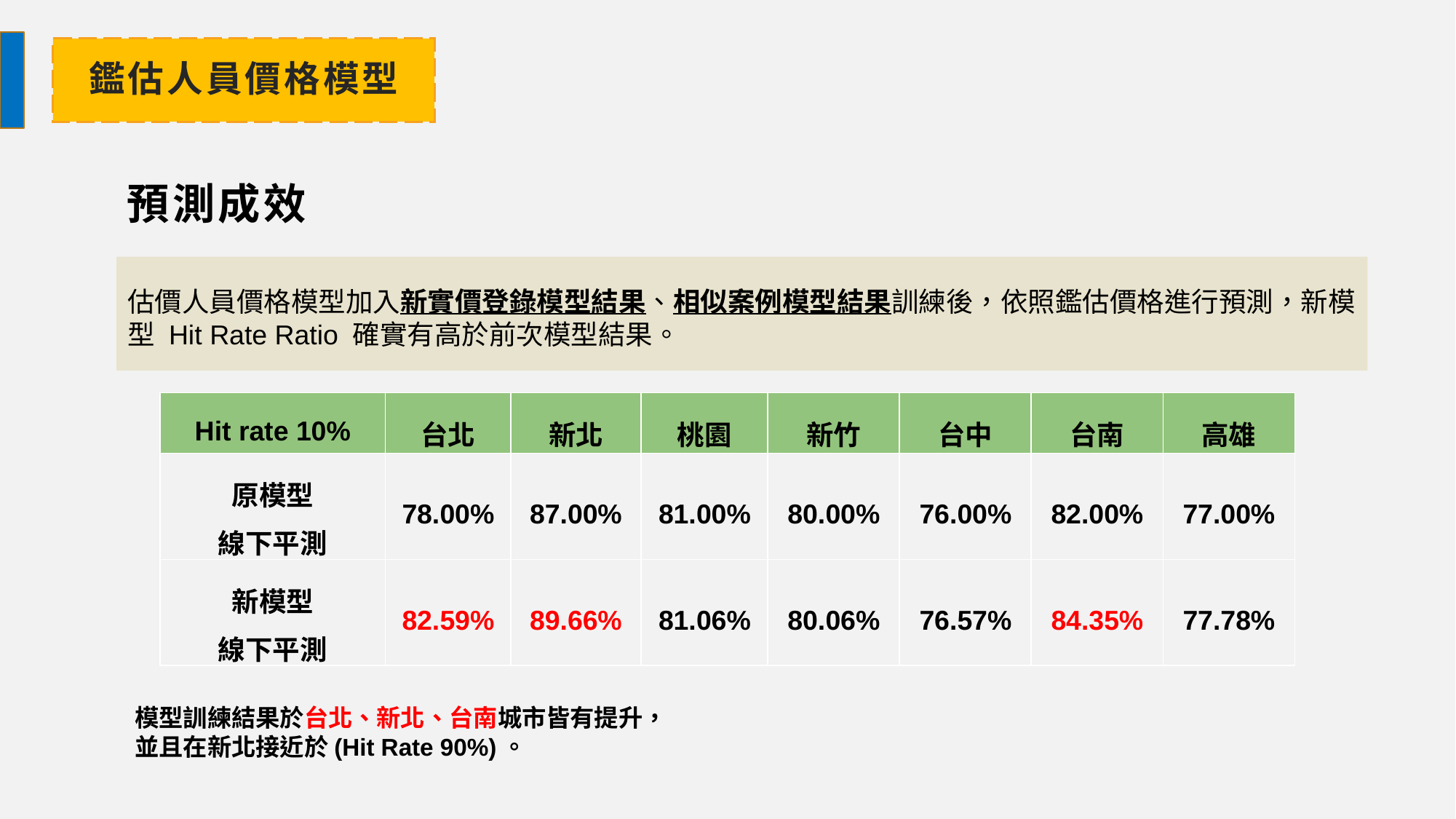

# 鑑估人員價格模型
預測成效

估價人員價格模型加入新實價登錄模型結果、相似案例模型結果訓練後，依照鑑估價格進行預測，新模型 Hit Rate Ratio 確實有高於前次模型結果。

| Hit rate 10% | 台北 | 新北 | 桃園 | 新竹 | 台中 | 台南 | 高雄 |
| --- | --- | --- | --- | --- | --- | --- | --- |
| 原模型 線下平測 | 78.00% | 87.00% | 81.00% | 80.00% | 76.00% | 82.00% | 77.00% |
| 新模型 線下平測 | 82.59% | 89.66% | 81.06% | 80.06% | 76.57% | 84.35% | 77.78% |
模型訓練結果於台北、新北、台南城市皆有提升，並且在新北接近於(Hit Rate 90%)。